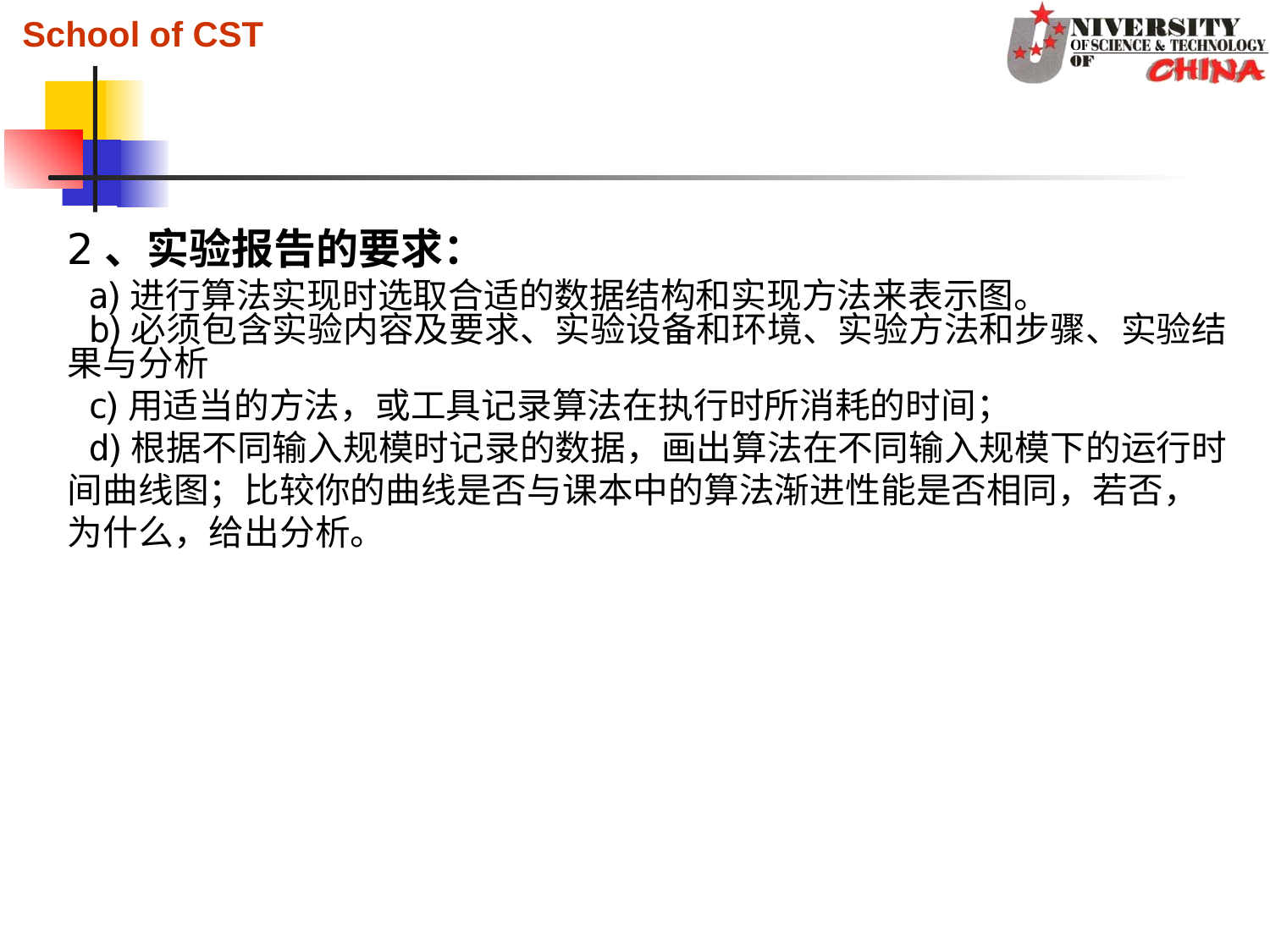

2、实验报告的要求：
  a)进行算法实现时选取合适的数据结构和实现方法来表示图。
  b)必须包含实验内容及要求、实验设备和环境、实验方法和步骤、实验结果与分析
  c)用适当的方法，或工具记录算法在执行时所消耗的时间；
  d)根据不同输入规模时记录的数据，画出算法在不同输入规模下的运行时间曲线图；比较你的曲线是否与课本中的算法渐进性能是否相同，若否，为什么，给出分析。